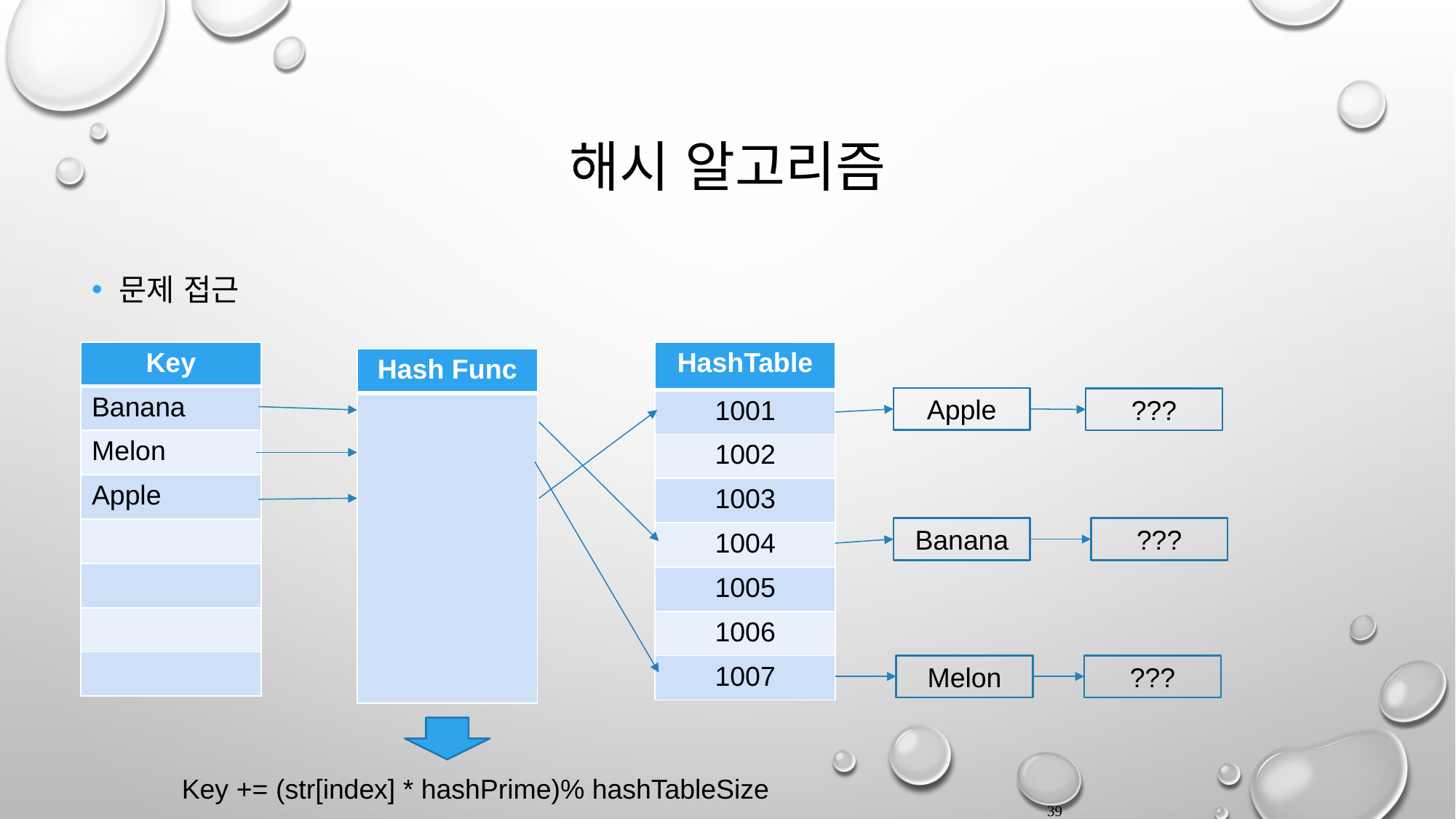

# 해시 알고리즘
문제 접근
| Key |
| --- |
| Banana |
| Melon |
| Apple |
|  |
|  |
|  |
|  |
| HashTable |
| --- |
| 1001 |
| 1002 |
| 1003 |
| 1004 |
| 1005 |
| 1006 |
| 1007 |
| Hash Func |
| --- |
|  |
Apple
???
Banana
???
Melon
???

Key += (str[index] * hashPrime)% hashTableSize
39